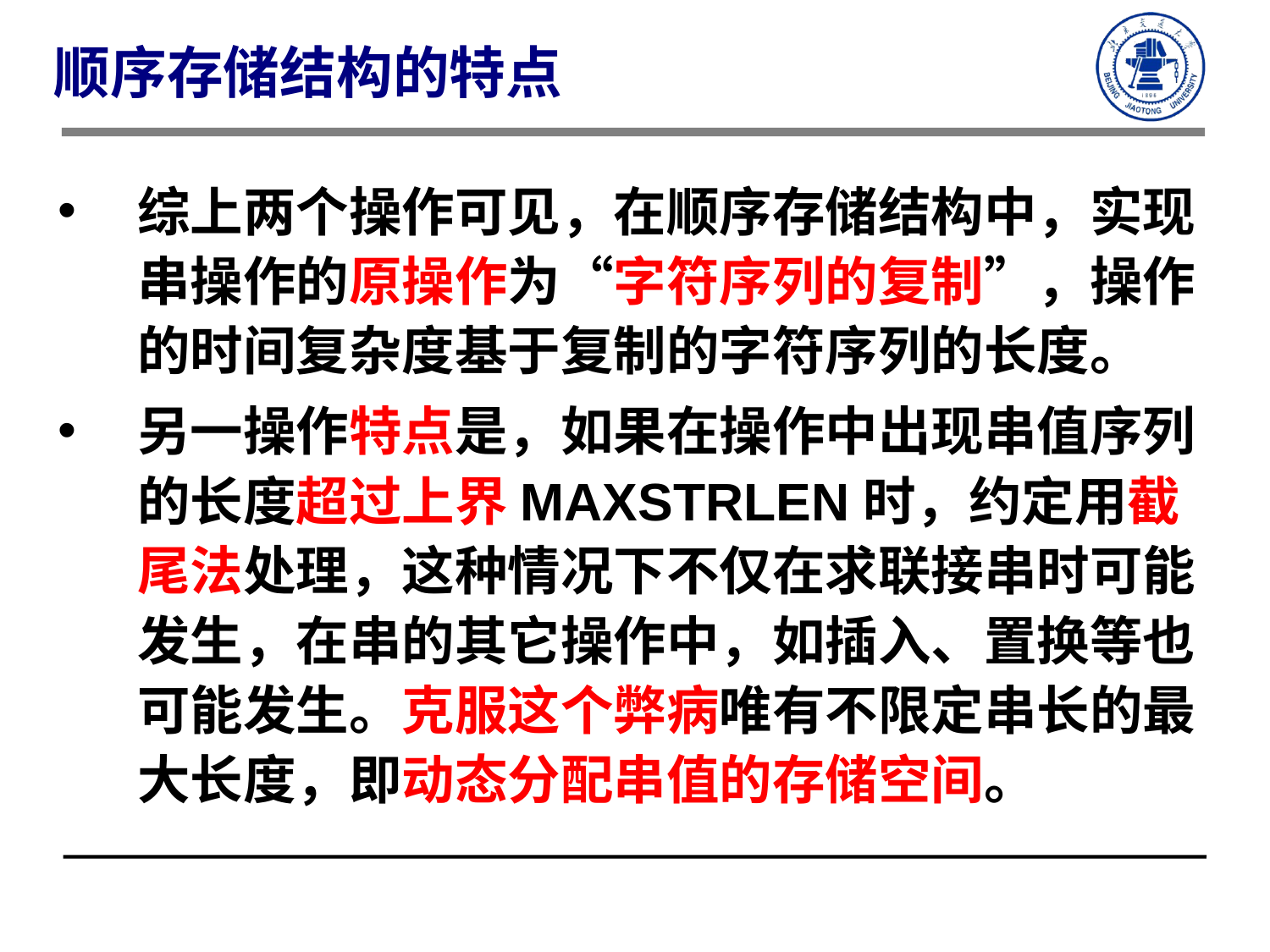

顺序存储结构的特点
综上两个操作可见，在顺序存储结构中，实现串操作的原操作为“字符序列的复制”，操作的时间复杂度基于复制的字符序列的长度。
另一操作特点是，如果在操作中出现串值序列的长度超过上界MAXSTRLEN时，约定用截尾法处理，这种情况下不仅在求联接串时可能发生，在串的其它操作中，如插入、置换等也可能发生。克服这个弊病唯有不限定串长的最大长度，即动态分配串值的存储空间。